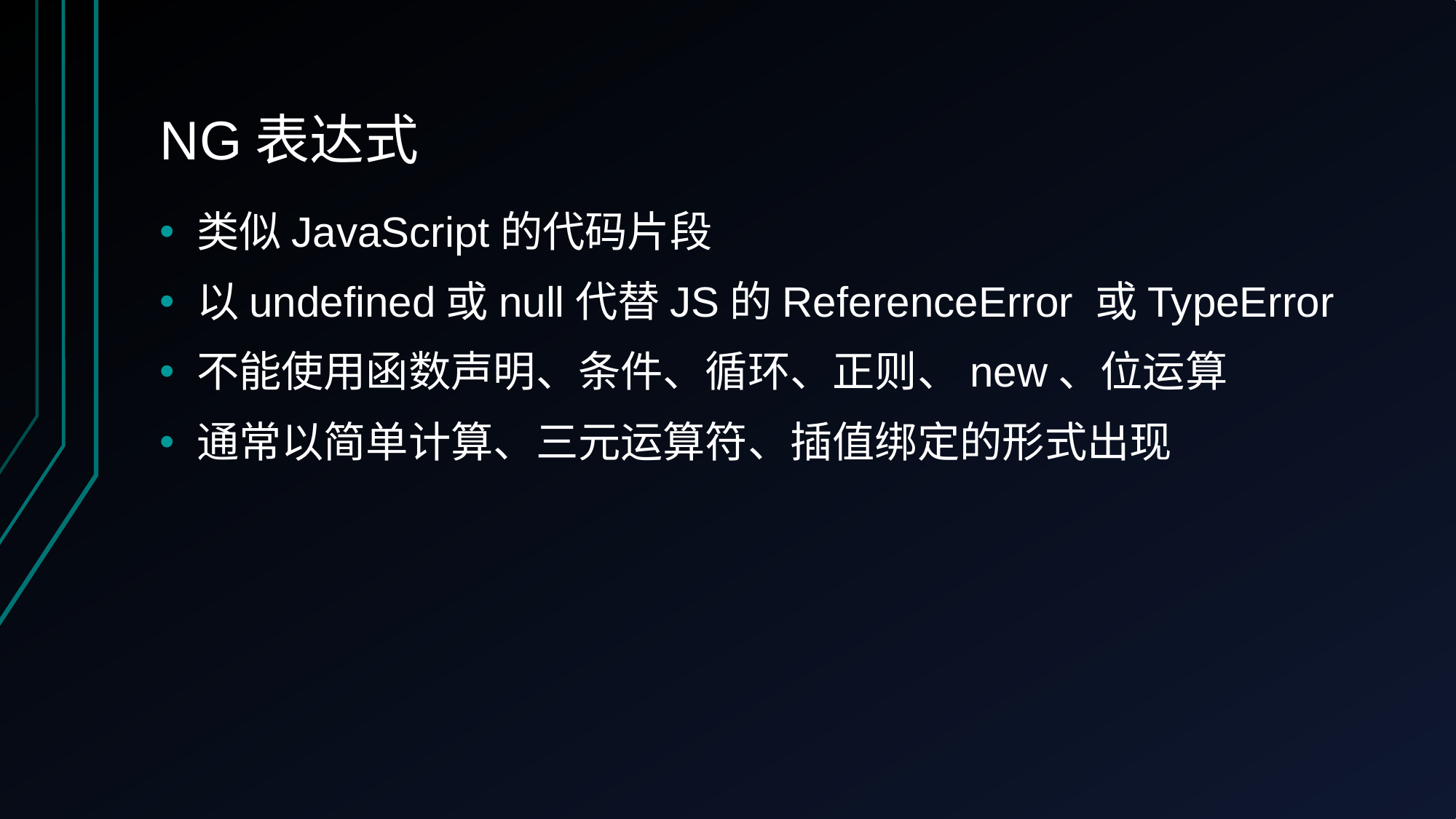

# NG表达式
类似JavaScript的代码片段
以undefined或null代替JS的ReferenceError 或TypeError
不能使用函数声明、条件、循环、正则、new、位运算
通常以简单计算、三元运算符、插值绑定的形式出现